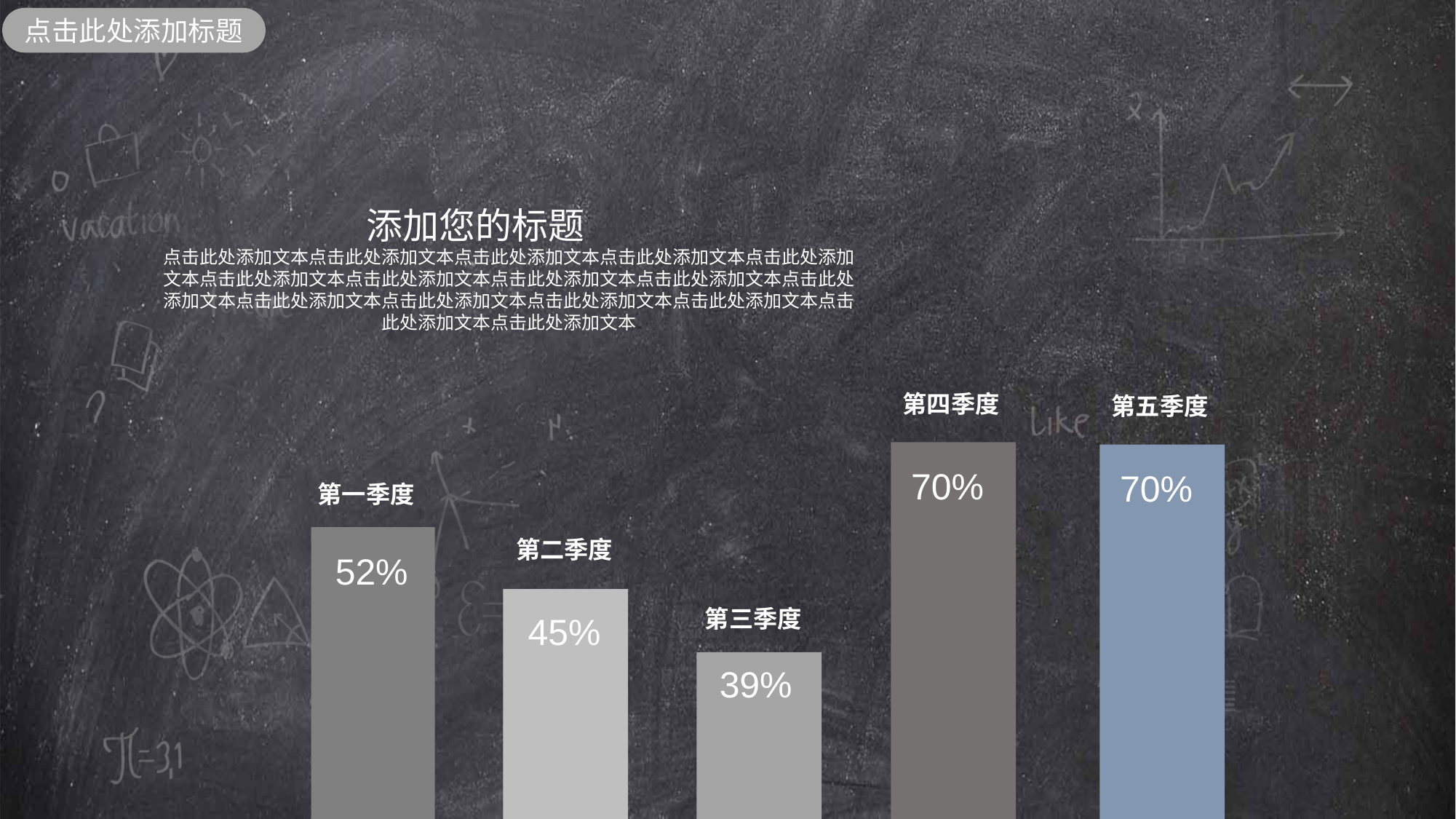

点击此处添加标题
添加您的标题
点击此处添加文本点击此处添加文本点击此处添加文本点击此处添加文本点击此处添加文本点击此处添加文本点击此处添加文本点击此处添加文本点击此处添加文本点击此处添加文本点击此处添加文本点击此处添加文本点击此处添加文本点击此处添加文本点击此处添加文本点击此处添加文本
第四季度
第五季度

70%
70%
第一季度

第二季度
52%

第三季度
45%

39%